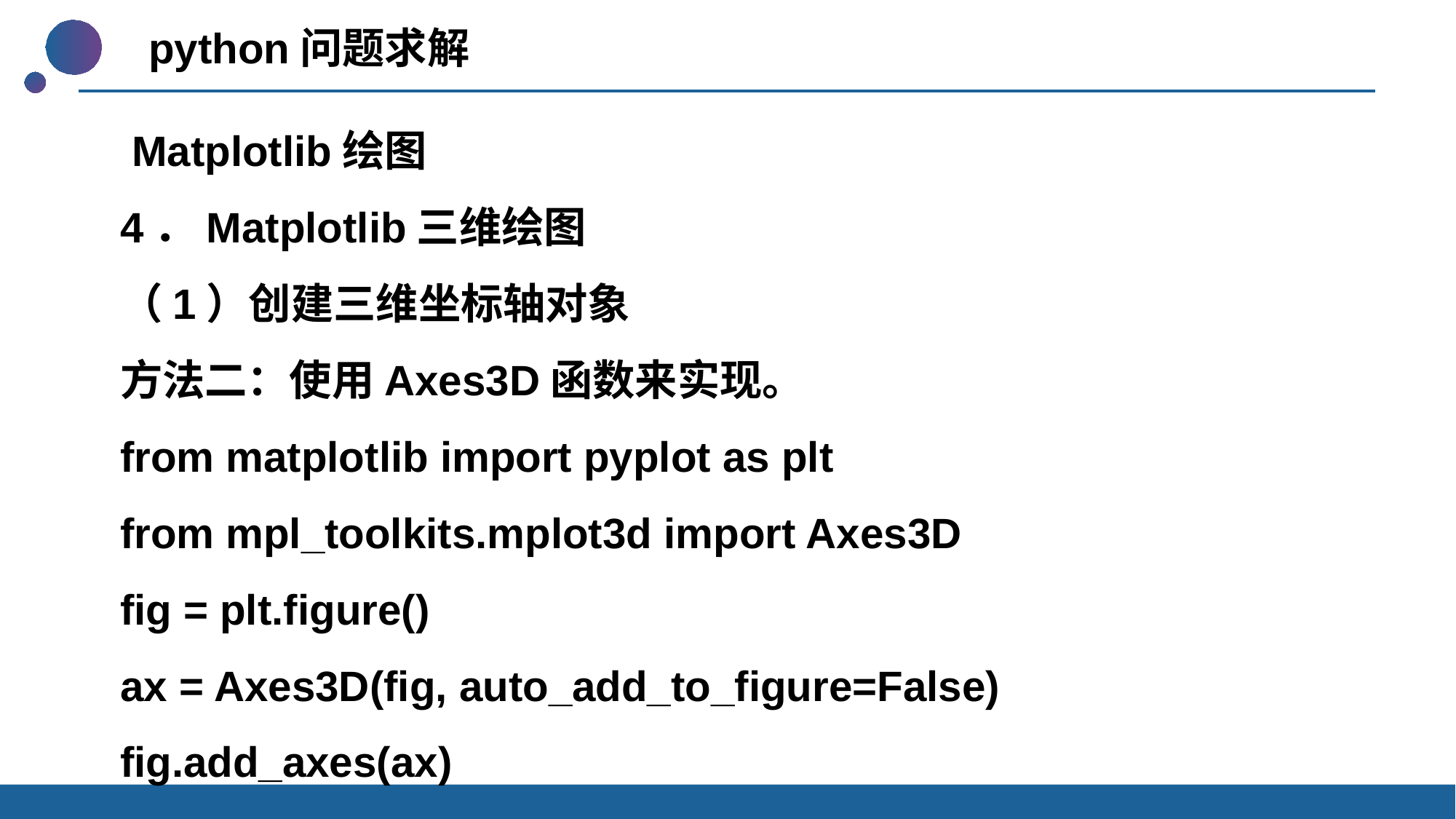

python问题求解

 Matplotlib绘图
4．Matplotlib三维绘图
（1）创建三维坐标轴对象
方法二：使用Axes3D函数来实现。
from matplotlib import pyplot as plt
from mpl_toolkits.mplot3d import Axes3D
fig = plt.figure()
ax = Axes3D(fig, auto_add_to_figure=False)
fig.add_axes(ax)